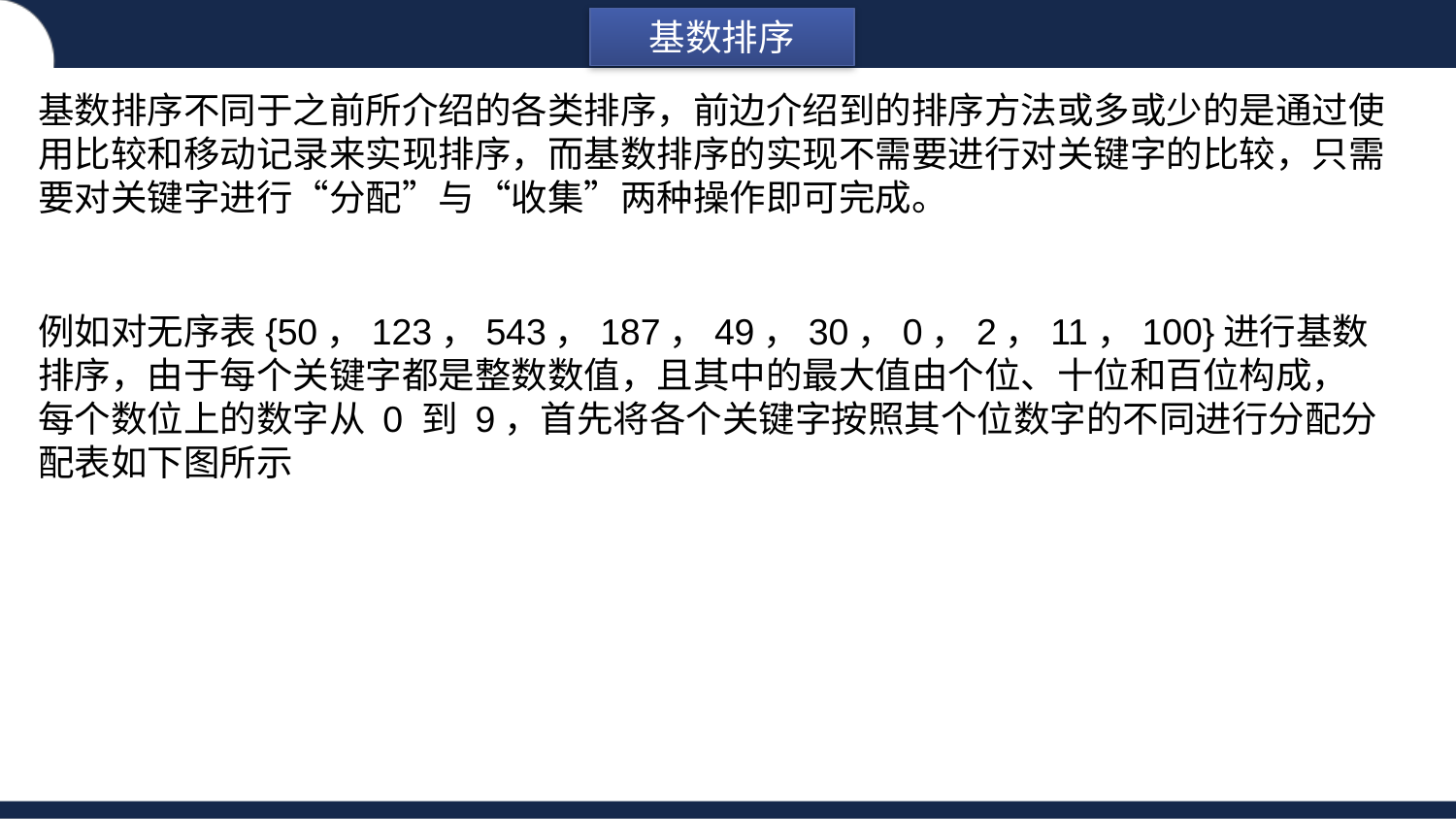

基数排序

基数排序不同于之前所介绍的各类排序，前边介绍到的排序方法或多或少的是通过使用比较和移动记录来实现排序，而基数排序的实现不需要进行对关键字的比较，只需要对关键字进行“分配”与“收集”两种操作即可完成。
例如对无序表{50，123，543，187，49，30，0，2，11，100}进行基数排序，由于每个关键字都是整数数值，且其中的最大值由个位、十位和百位构成，每个数位上的数字从 0 到 9，首先将各个关键字按照其个位数字的不同进行分配分配表如下图所示